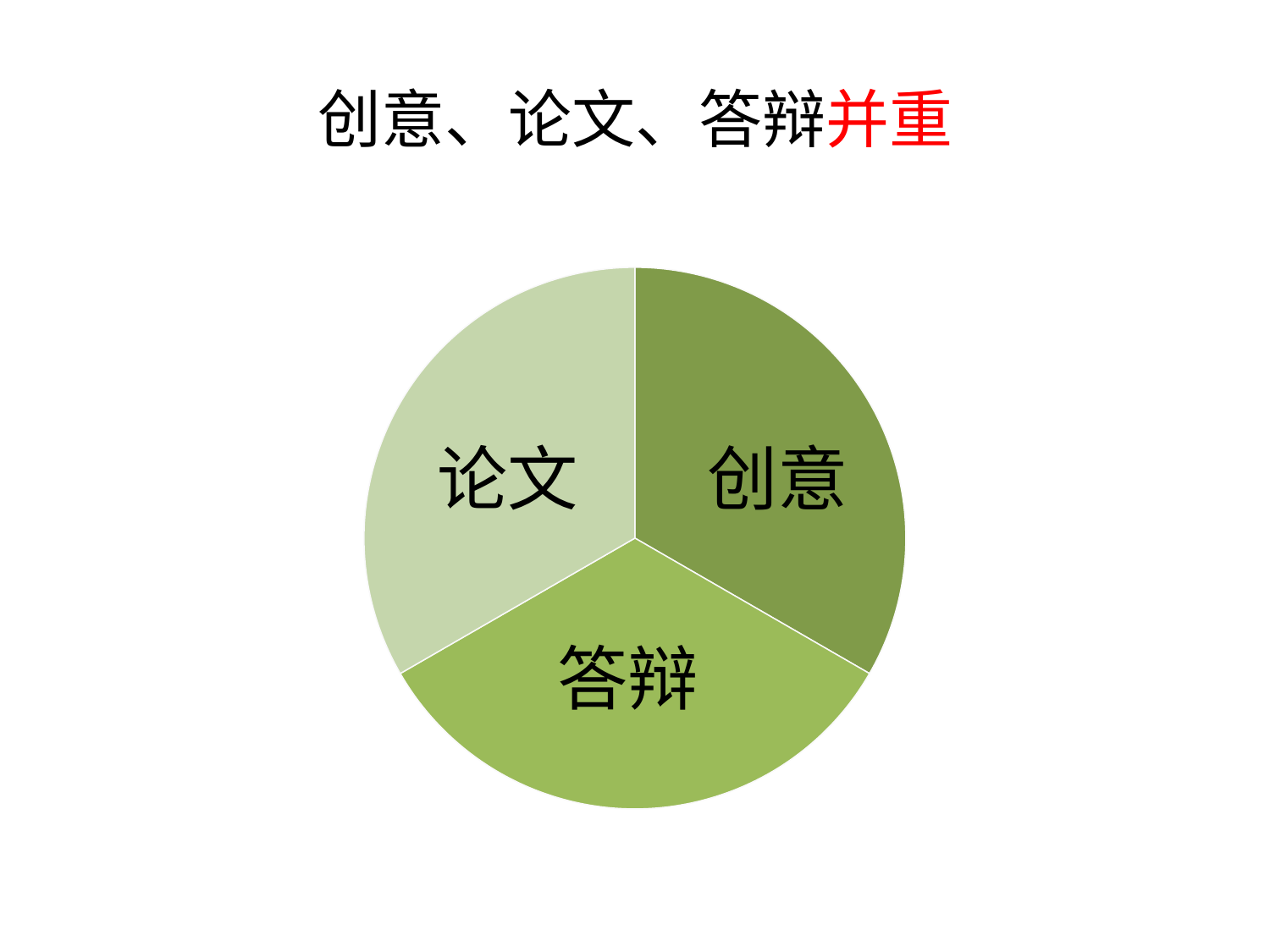

# 创意、论文、答辩并重

### Chart

| Category | 各项比重 |
|---|---|
| 第一季度 | 1.0 |
| 第二季度 | 1.0 |
| 第三季度 | 1.0 |
论文
创意
答辩